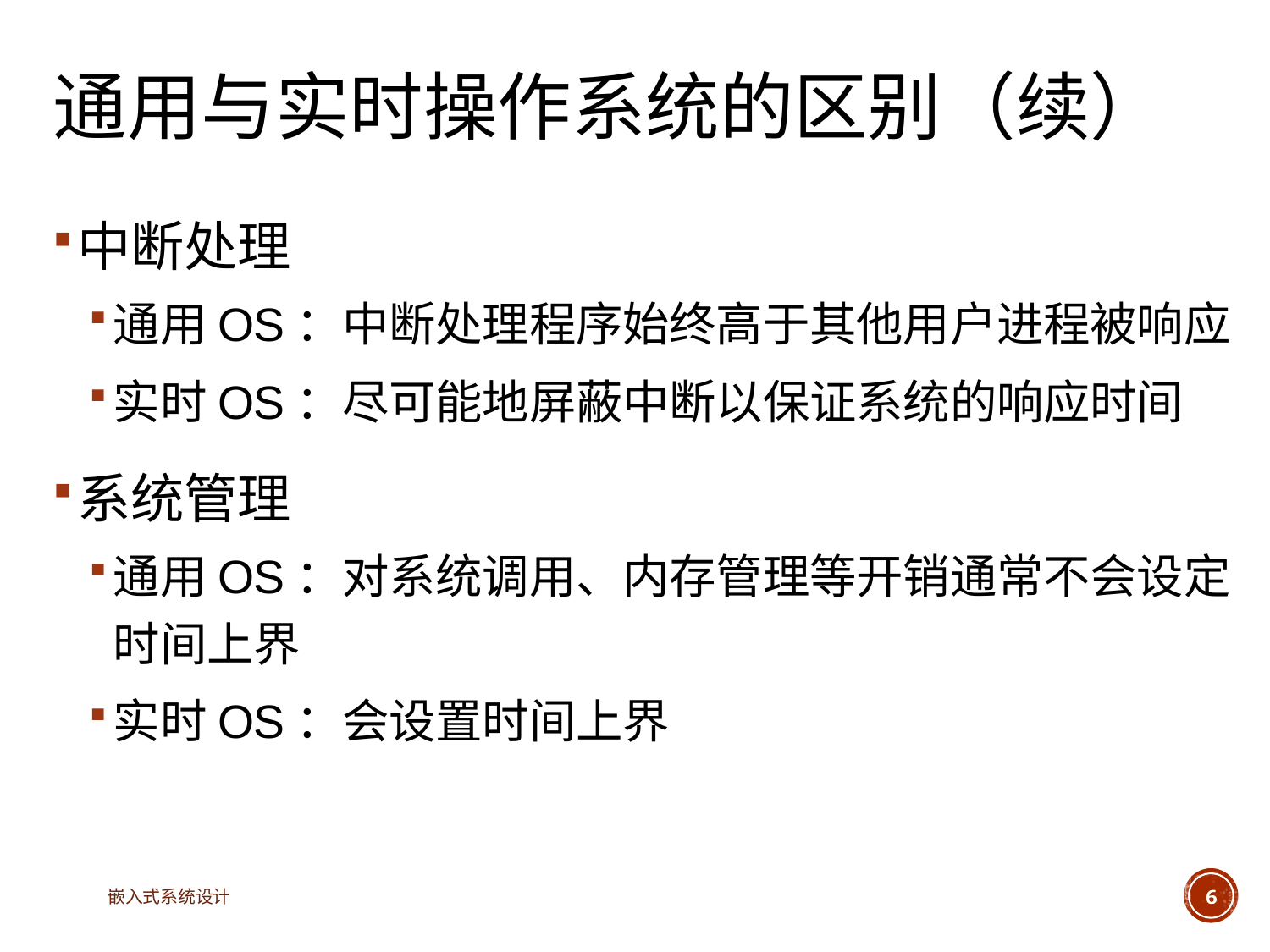

# 通用与实时操作系统的区别（续）
中断处理
通用OS：中断处理程序始终高于其他用户进程被响应
实时OS：尽可能地屏蔽中断以保证系统的响应时间
系统管理
通用OS：对系统调用、内存管理等开销通常不会设定时间上界
实时OS：会设置时间上界
嵌入式系统设计
6